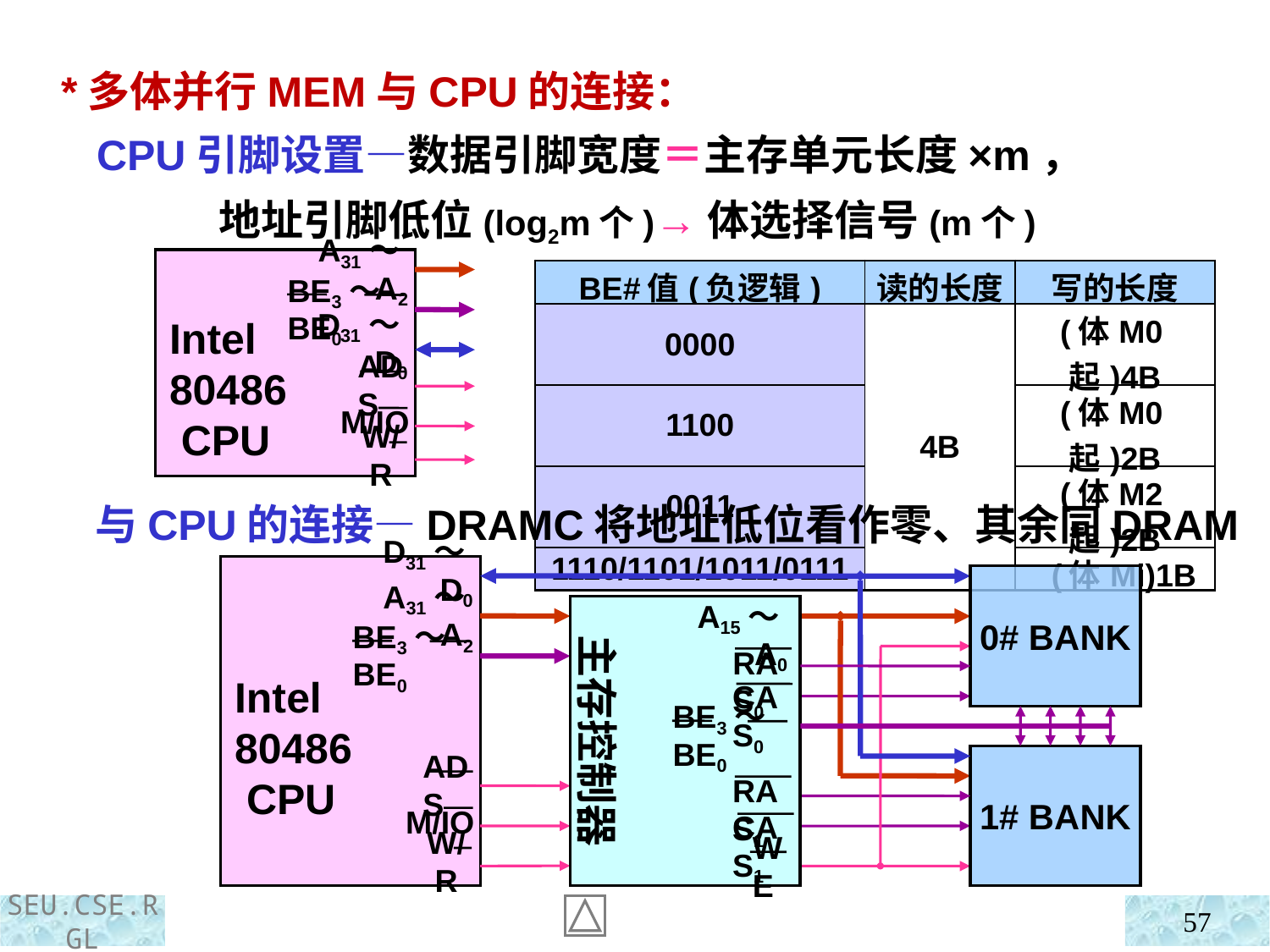

*多体并行MEM与CPU的连接：
     CPU引脚设置—数据引脚宽度＝主存单元长度×m，
                  地址引脚低位(log2m个)→体选择信号(m个)

 Intel
 80486
  CPU
A31～A2

BE3～BE0

D31～D0

ADS

M/IO

W/R

| BE#值(负逻辑) | 读的长度 | 写的长度 |
| --- | --- | --- |
| 0000 | 4B | (体M0起)4B |
| 1100 |  | (体M0起)2B |
| 0011 |  | (体M2起)2B |
| 1110/1101/1011/0111 |  | (体Mi)1B |
     与CPU的连接—DRAMC将地址低位看作零、其余同DRAM
D31～D0

 Intel
 80486
  CPU
0# BANK

A31～A2

主存控制器
A15～A0

BE3～BE0

RAS0

CAS0

BE3～BE0

1# BANK

ADS

RAS1

CAS1

M/IO

W/R

WE

57